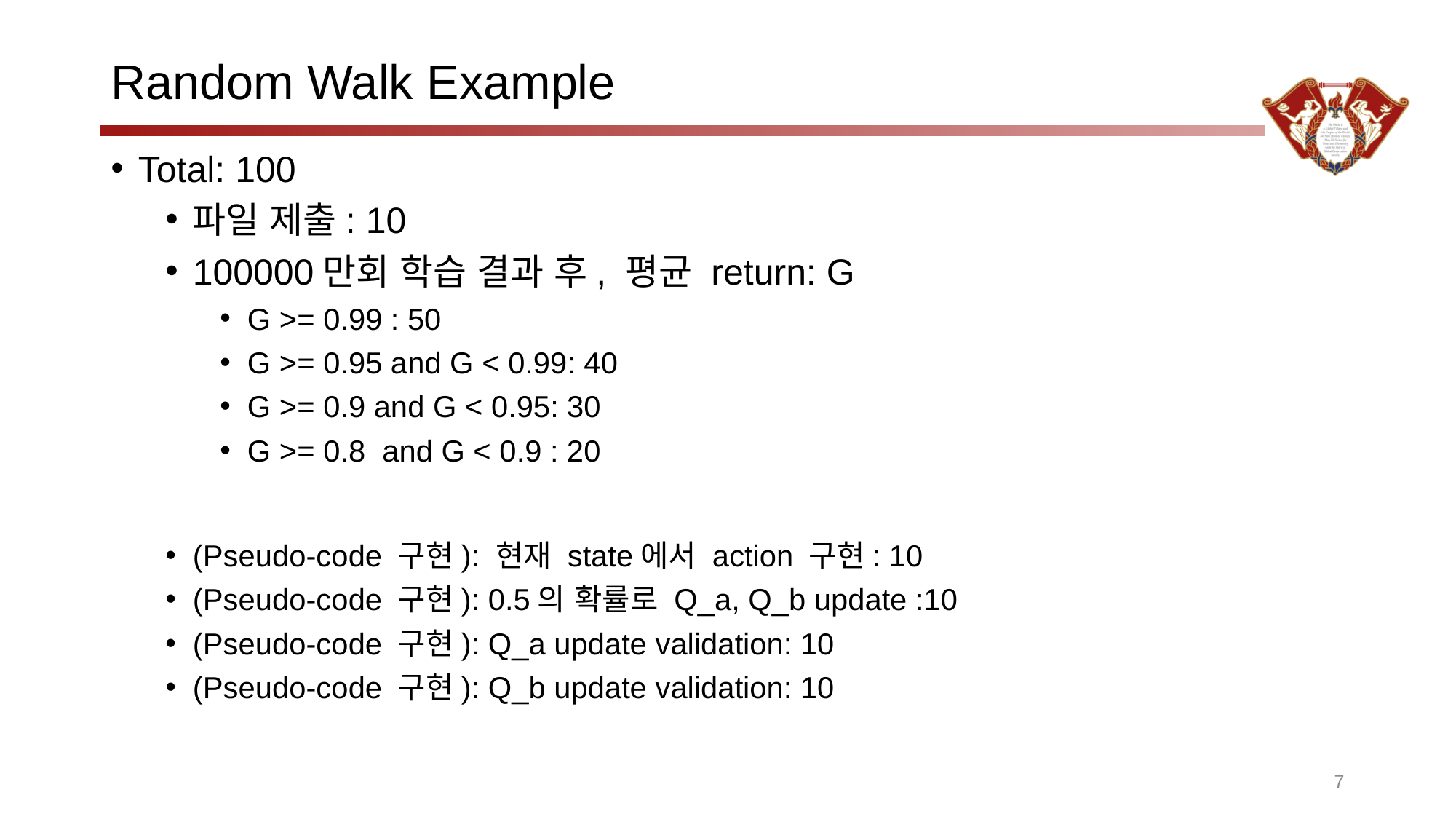

# Random Walk Example
Total: 100
파일 제출: 10
100000만회 학습 결과 후, 평균 return: G
G >= 0.99 : 50
G >= 0.95 and G < 0.99: 40
G >= 0.9 and G < 0.95: 30
G >= 0.8  and G < 0.9 : 20

(Pseudo-code 구현): 현재 state에서 action 구현: 10
(Pseudo-code 구현): 0.5의 확률로 Q_a, Q_b update :10
(Pseudo-code 구현): Q_a update validation: 10
(Pseudo-code 구현): Q_b update validation: 10

7